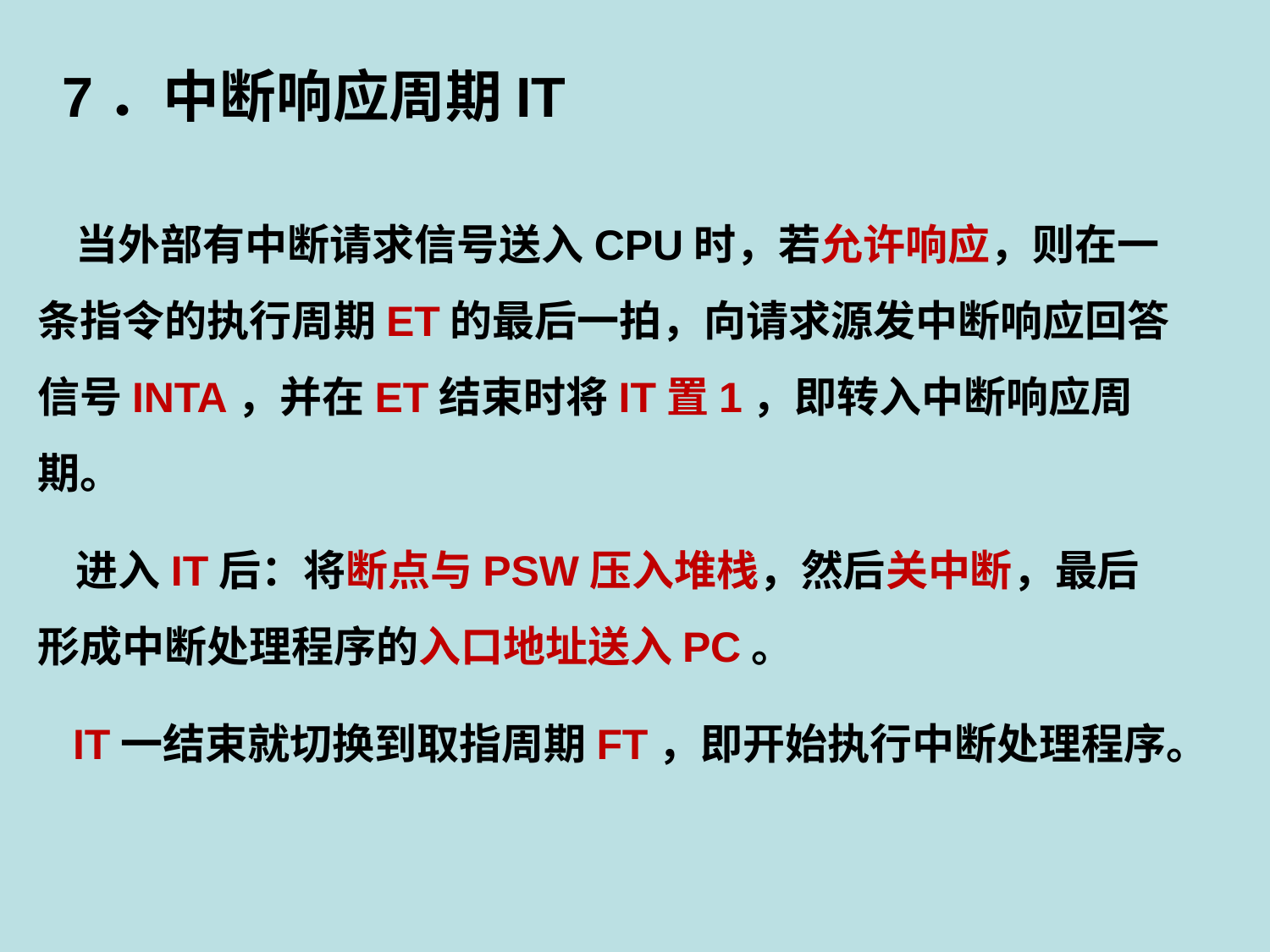

7．中断响应周期IT
   当外部有中断请求信号送入CPU时，若允许响应，则在一条指令的执行周期ET的最后一拍，向请求源发中断响应回答信号INTA，并在ET结束时将IT置1，即转入中断响应周期。
   进入IT后：将断点与PSW压入堆栈，然后关中断，最后形成中断处理程序的入口地址送入PC。
   IT一结束就切换到取指周期FT，即开始执行中断处理程序。